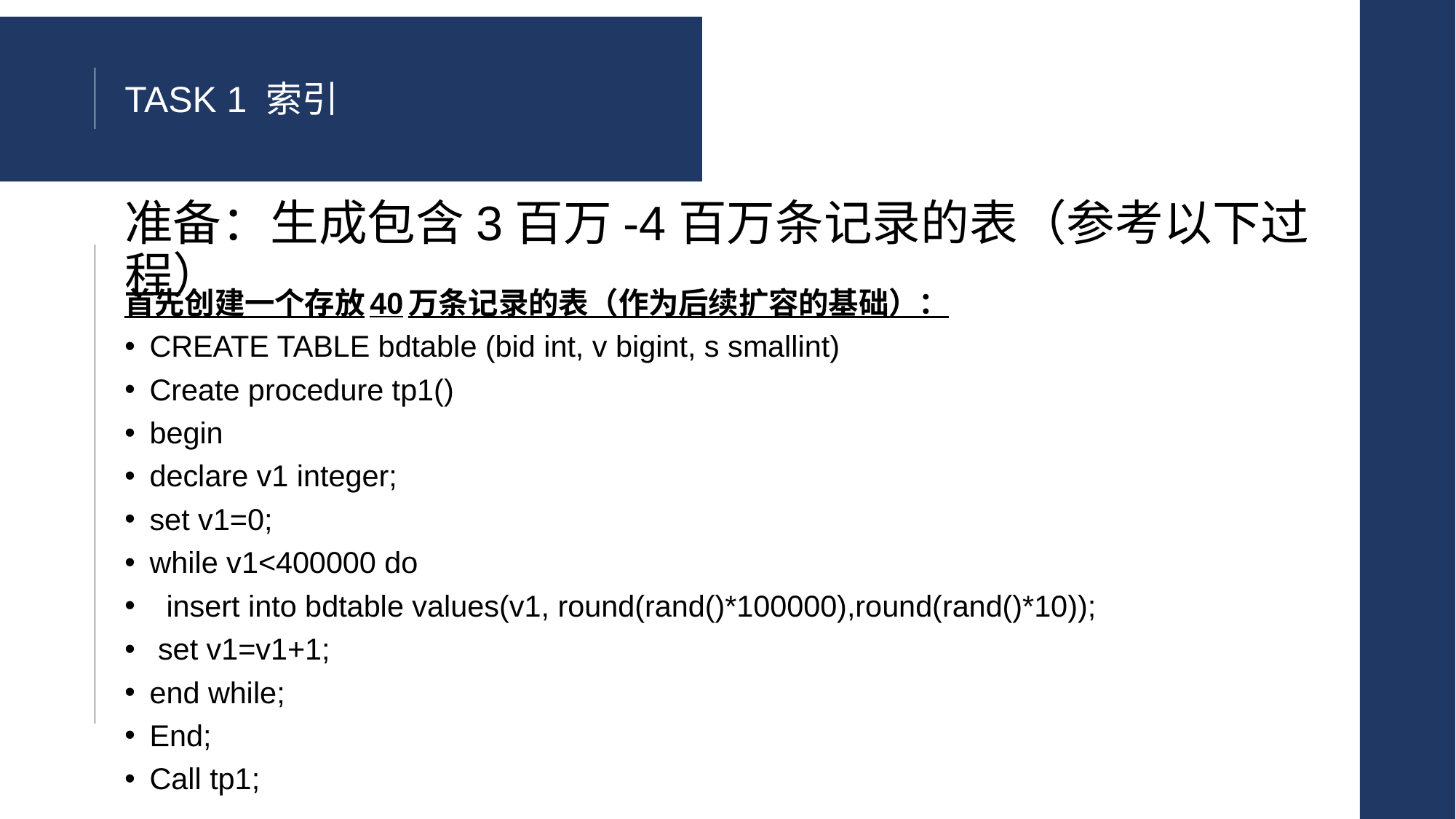

TASK 1 索引
准备：生成包含3百万-4百万条记录的表（参考以下过程）
首先创建一个存放40万条记录的表（作为后续扩容的基础）：
CREATE TABLE bdtable (bid int, v bigint, s smallint)
Create procedure tp1()
begin
declare v1 integer;
set v1=0;
while v1<400000 do
  insert into bdtable values(v1, round(rand()*100000),round(rand()*10));
 set v1=v1+1;
end while;
End;
Call tp1;